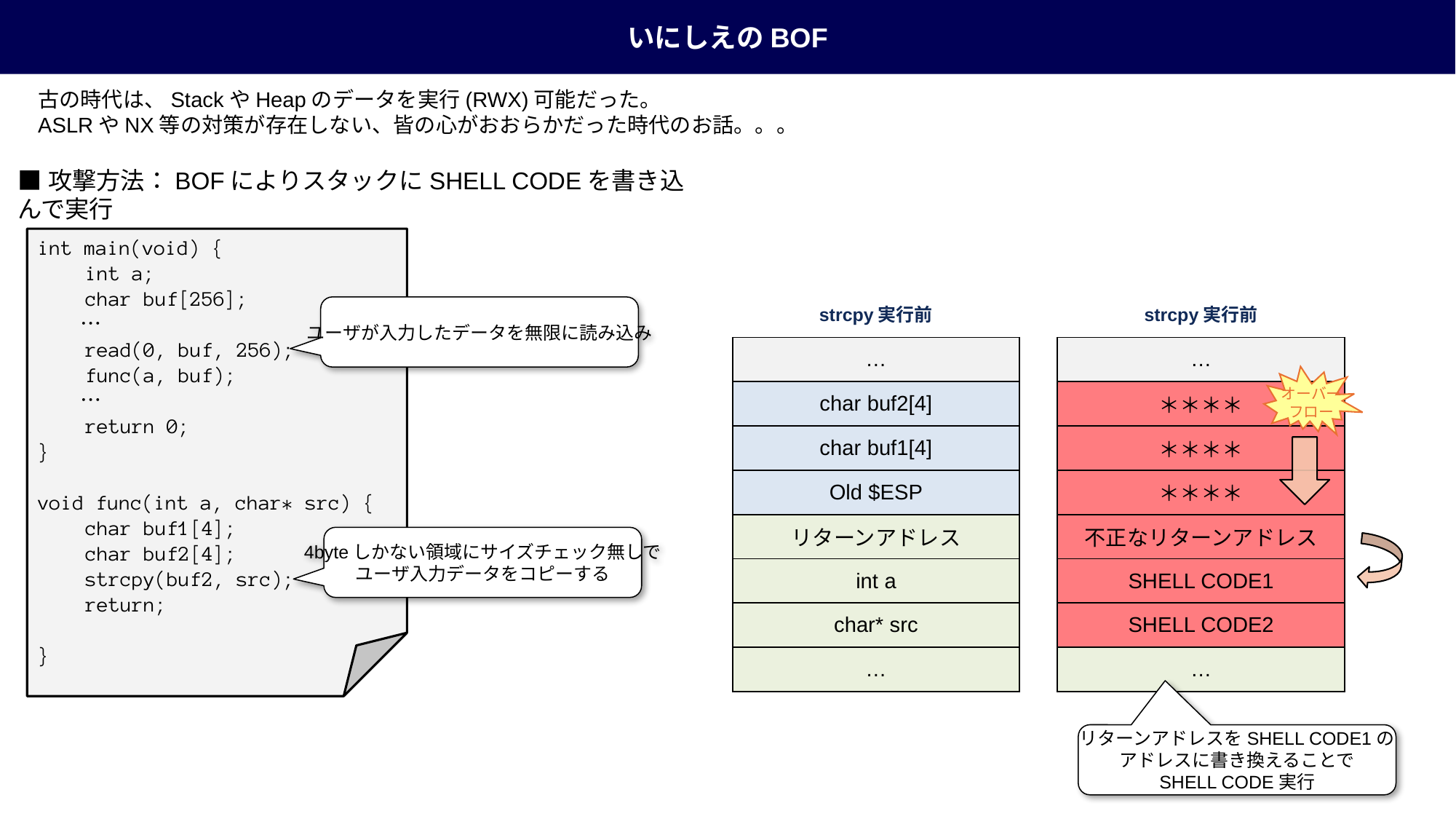

いにしえのBOF
古の時代は、StackやHeapのデータを実行(RWX)可能だった。
ASLRやNX等の対策が存在しない、皆の心がおおらかだった時代のお話。。。
■攻撃方法：BOFによりスタックにSHELL CODEを書き込んで実行
int main(void) {
　　int a;
　　char buf[256];
　　…
　　read(0, buf, 256);
　　func(a, buf);
　　…
　　return 0;
}

void func(int a, char* src) {
　　char buf1[4];
　　char buf2[4];
　　strcpy(buf2, src);
　　return;

}
ユーザが入力したデータを無限に読み込み
strcpy実行前
strcpy実行前
| … |
| --- |
| char buf2[4] |
| char buf1[4] |
| Old $ESP |
| リターンアドレス |
| int a |
| char\* src |
| … |
| … |
| --- |
| ＊＊＊＊ |
| ＊＊＊＊ |
| ＊＊＊＊ |
| 不正なリターンアドレス |
| SHELL CODE1 |
| SHELL CODE2 |
| … |

オーバー
フロー

4byteしかない領域にサイズチェック無しで
ユーザ入力データをコピーする

リターンアドレスをSHELL CODE1の
アドレスに書き換えることで
SHELL CODE実行